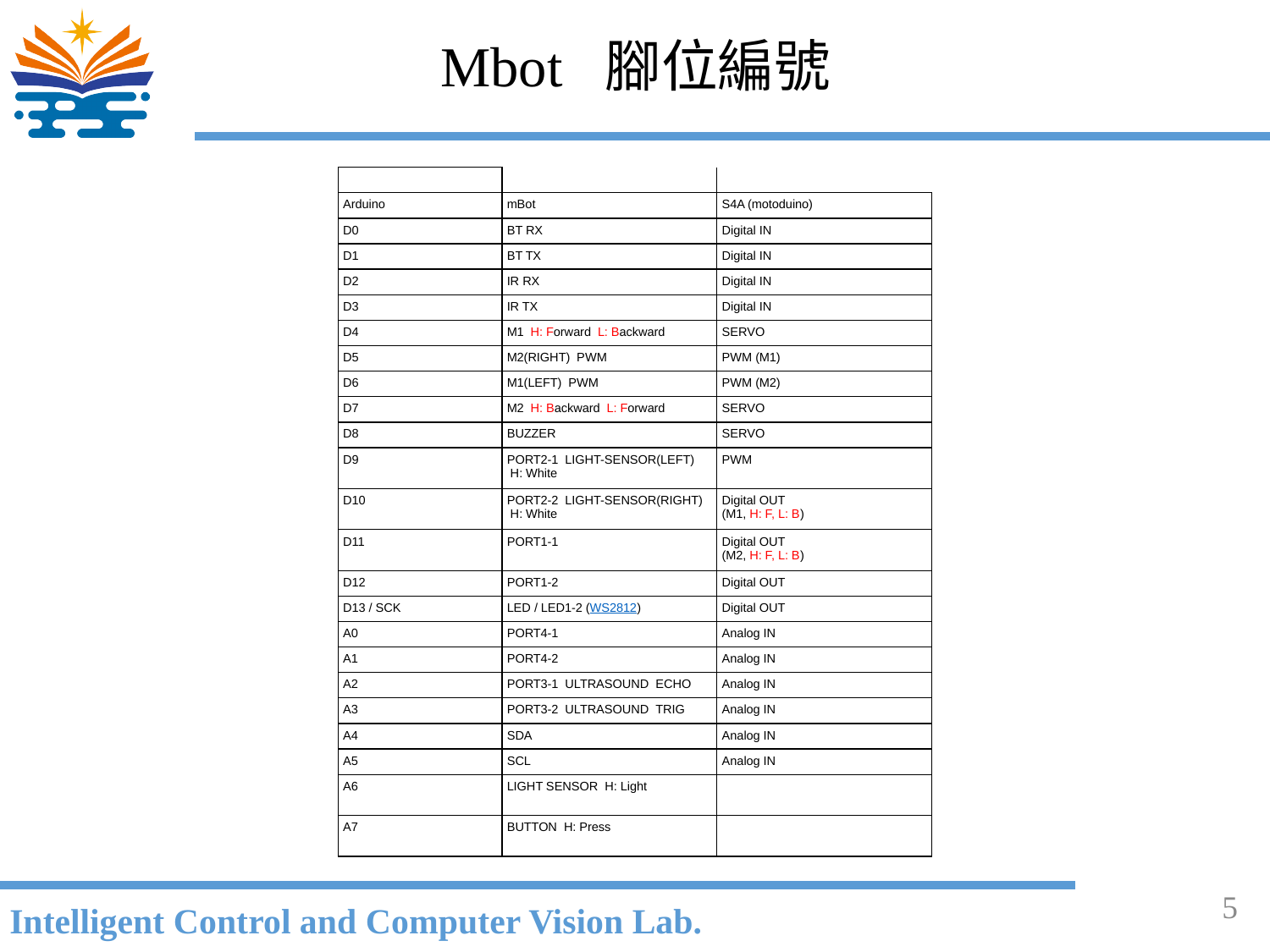

# Mbot  腳位編號
|  |  |  |
| --- | --- | --- |
| Arduino | mBot | S4A (motoduino) |
| D0 | BT RX | Digital IN |
| D1 | BT TX | Digital IN |
| D2 | IR RX | Digital IN |
| D3 | IR TX | Digital IN |
| D4 | M1  H: Forward  L: Backward | SERVO |
| D5 | M2(RIGHT)  PWM | PWM (M1) |
| D6 | M1(LEFT)  PWM | PWM (M2) |
| D7 | M2  H: Backward  L: Forward | SERVO |
| D8 | BUZZER | SERVO |
| D9 | PORT2-1  LIGHT-SENSOR(LEFT)  H: White | PWM |
| D10 | PORT2-2  LIGHT-SENSOR(RIGHT)  H: White | Digital OUT (M1, H: F, L: B) |
| D11 | PORT1-1 | Digital OUT (M2, H: F, L: B) |
| D12 | PORT1-2 | Digital OUT |
| D13 / SCK | LED / LED1-2 (WS2812) | Digital OUT |
| A0 | PORT4-1 | Analog IN |
| A1 | PORT4-2 | Analog IN |
| A2 | PORT3-1  ULTRASOUND  ECHO | Analog IN |
| A3 | PORT3-2  ULTRASOUND  TRIG | Analog IN |
| A4 | SDA | Analog IN |
| A5 | SCL | Analog IN |
| A6 | LIGHT SENSOR  H: Light |  |
| A7 | BUTTON  H: Press |  |
5